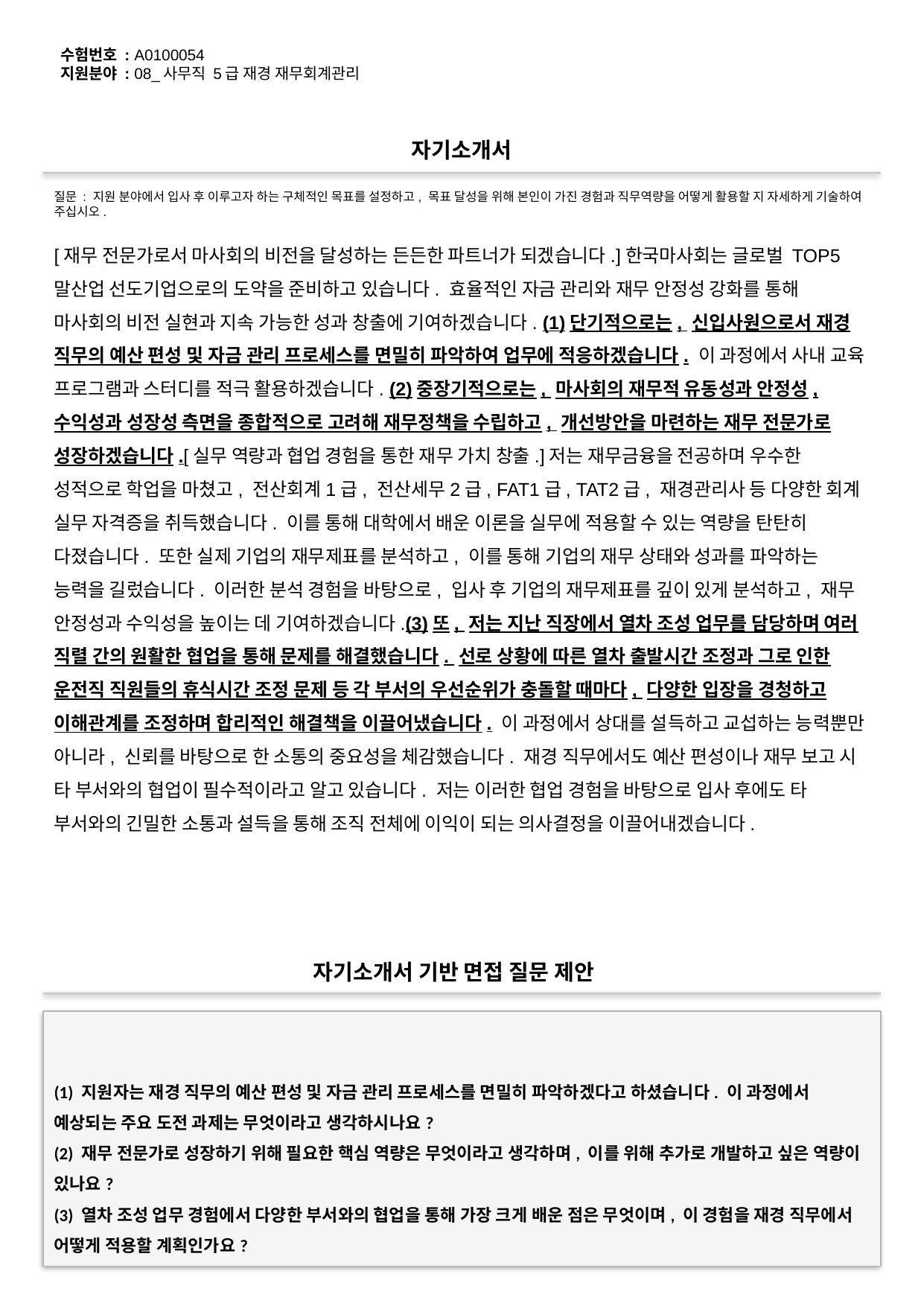

수험번호 : A0100054
지원분야 : 08_사무직 5급 재경 재무회계관리
#

자기소개서

질문 : 지원 분야에서 입사 후 이루고자 하는 구체적인 목표를 설정하고, 목표 달성을 위해 본인이 가진 경험과 직무역량을 어떻게 활용할 지 자세하게 기술하여 주십시오.

[재무 전문가로서 마사회의 비전을 달성하는 든든한 파트너가 되겠습니다.]한국마사회는 글로벌 TOP5 말산업 선도기업으로의 도약을 준비하고 있습니다. 효율적인 자금 관리와 재무 안정성 강화를 통해 마사회의 비전 실현과 지속 가능한 성과 창출에 기여하겠습니다. (1)단기적으로는, 신입사원으로서 재경 직무의 예산 편성 및 자금 관리 프로세스를 면밀히 파악하여 업무에 적응하겠습니다. 이 과정에서 사내 교육 프로그램과 스터디를 적극 활용하겠습니다. (2)중장기적으로는, 마사회의 재무적 유동성과 안정성, 수익성과 성장성 측면을 종합적으로 고려해 재무정책을 수립하고, 개선방안을 마련하는 재무 전문가로 성장하겠습니다.[실무 역량과 협업 경험을 통한 재무 가치 창출.]저는 재무금융을 전공하며 우수한 성적으로 학업을 마쳤고, 전산회계1급, 전산세무2급, FAT1급, TAT2급, 재경관리사 등 다양한 회계 실무 자격증을 취득했습니다. 이를 통해 대학에서 배운 이론을 실무에 적용할 수 있는 역량을 탄탄히 다졌습니다. 또한 실제 기업의 재무제표를 분석하고, 이를 통해 기업의 재무 상태와 성과를 파악하는 능력을 길렀습니다. 이러한 분석 경험을 바탕으로, 입사 후 기업의 재무제표를 깊이 있게 분석하고, 재무 안정성과 수익성을 높이는 데 기여하겠습니다.(3)또, 저는 지난 직장에서 열차 조성 업무를 담당하며 여러 직렬 간의 원활한 협업을 통해 문제를 해결했습니다. 선로 상황에 따른 열차 출발시간 조정과 그로 인한 운전직 직원들의 휴식시간 조정 문제 등 각 부서의 우선순위가 충돌할 때마다, 다양한 입장을 경청하고 이해관계를 조정하며 합리적인 해결책을 이끌어냈습니다. 이 과정에서 상대를 설득하고 교섭하는 능력뿐만 아니라, 신뢰를 바탕으로 한 소통의 중요성을 체감했습니다. 재경 직무에서도 예산 편성이나 재무 보고 시 타 부서와의 협업이 필수적이라고 알고 있습니다. 저는 이러한 협업 경험을 바탕으로 입사 후에도 타 부서와의 긴밀한 소통과 설득을 통해 조직 전체에 이익이 되는 의사결정을 이끌어내겠습니다.

자기소개서 기반 면접 질문 제안

(1) 지원자는 재경 직무의 예산 편성 및 자금 관리 프로세스를 면밀히 파악하겠다고 하셨습니다. 이 과정에서 예상되는 주요 도전 과제는 무엇이라고 생각하시나요?
(2) 재무 전문가로 성장하기 위해 필요한 핵심 역량은 무엇이라고 생각하며, 이를 위해 추가로 개발하고 싶은 역량이 있나요?
(3) 열차 조성 업무 경험에서 다양한 부서와의 협업을 통해 가장 크게 배운 점은 무엇이며, 이 경험을 재경 직무에서 어떻게 적용할 계획인가요?